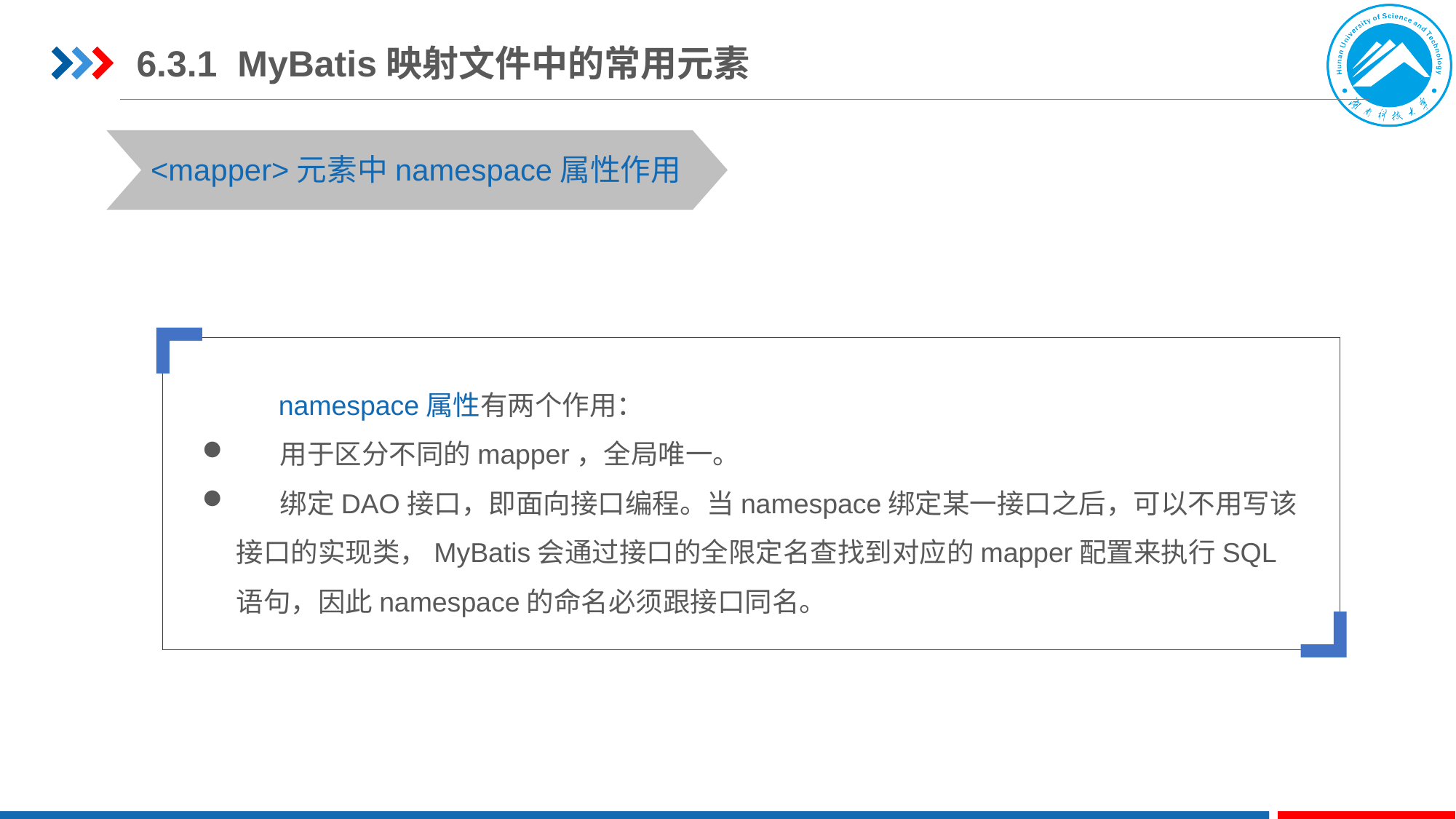

6.3.1  MyBatis映射文件中的常用元素

<mapper>元素中namespace属性作用

          namespace属性有两个作用：
      用于区分不同的mapper，全局唯一。
      绑定DAO接口，即面向接口编程。当namespace绑定某一接口之后，可以不用写该接口的实现类，MyBatis会通过接口的全限定名查找到对应的mapper配置来执行SQL语句，因此namespace的命名必须跟接口同名。